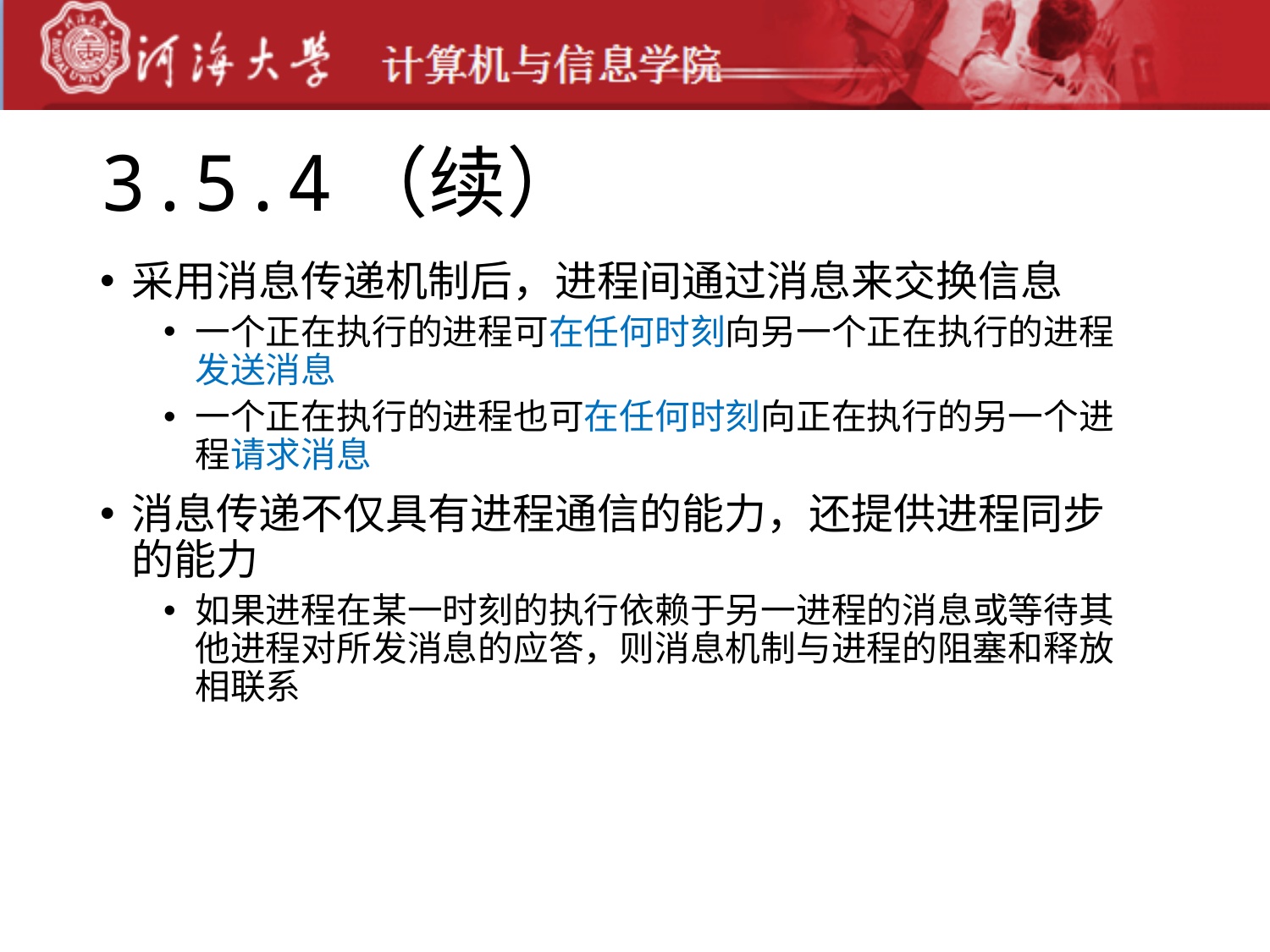

# 3.5.4（续）
采用消息传递机制后，进程间通过消息来交换信息
一个正在执行的进程可在任何时刻向另一个正在执行的进程发送消息
一个正在执行的进程也可在任何时刻向正在执行的另一个进程请求消息
消息传递不仅具有进程通信的能力，还提供进程同步的能力
如果进程在某一时刻的执行依赖于另一进程的消息或等待其他进程对所发消息的应答，则消息机制与进程的阻塞和释放相联系